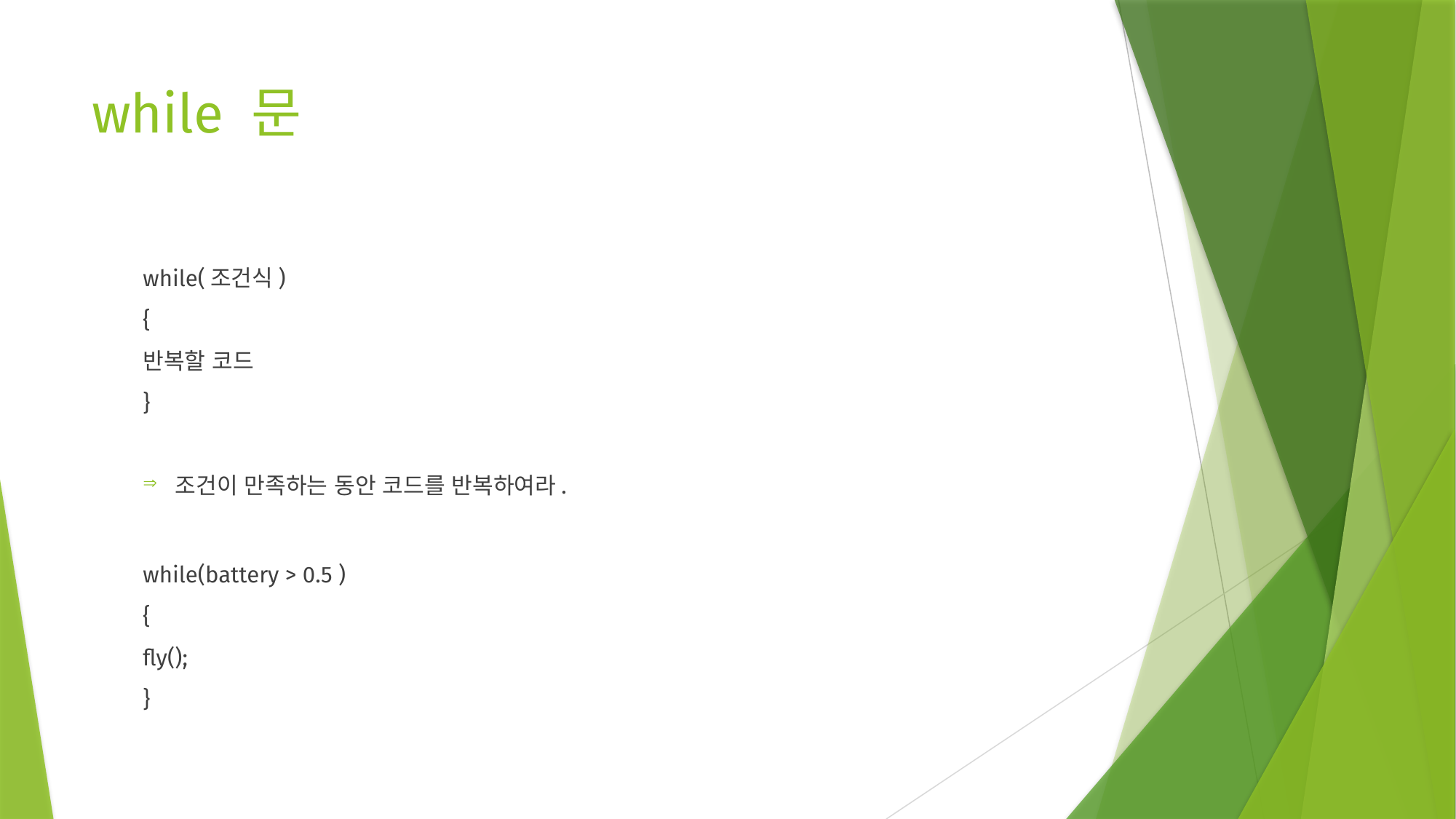

# while 문
while(조건식)
{
	반복할 코드
}

조건이 만족하는 동안 코드를 반복하여라.

while(battery > 0.5 )
{
	fly();
}